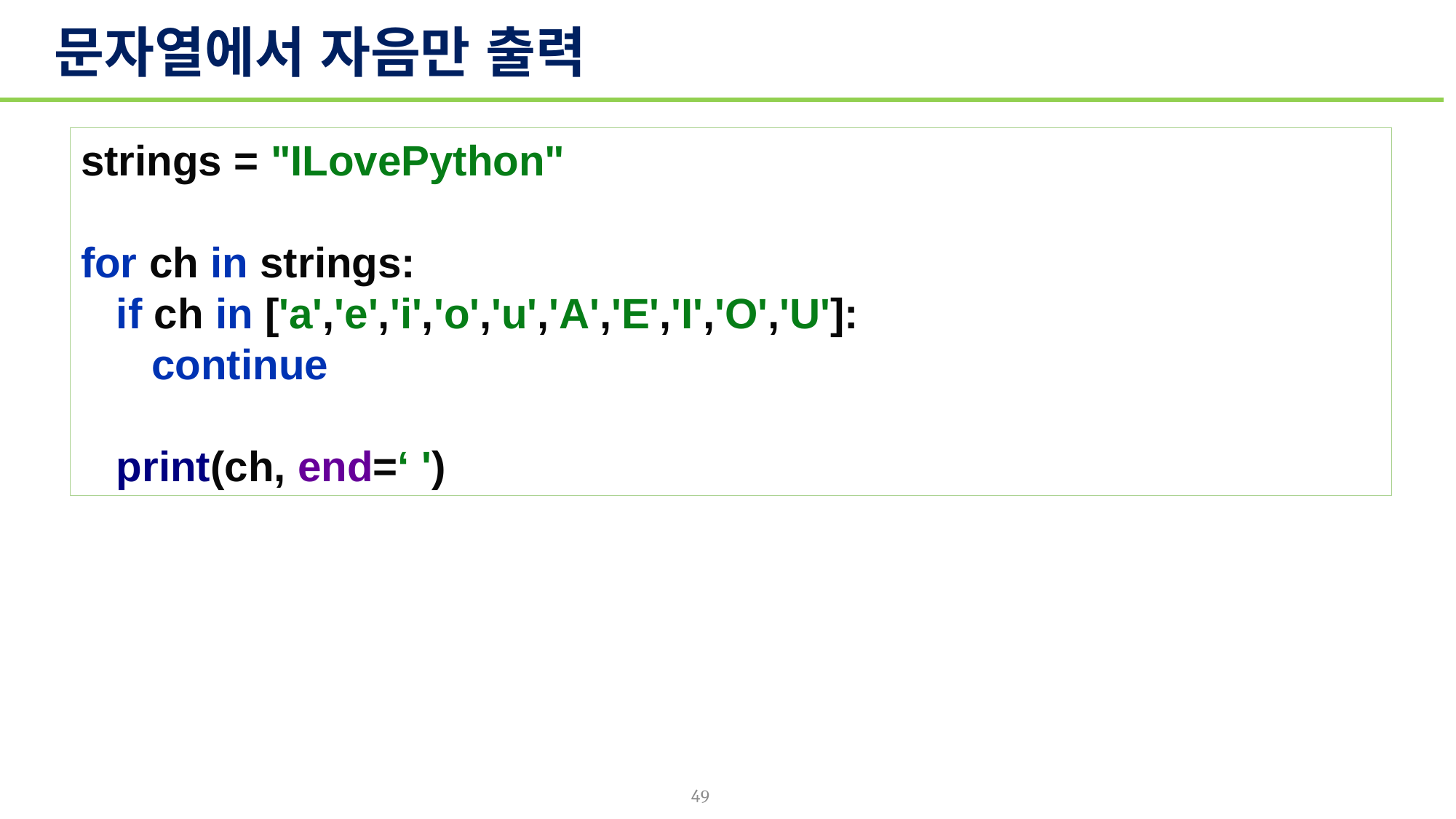

# 문자열에서 자음만 출력
strings = "ILovePython"
for ch in strings:
   if ch in ['a','e','i','o','u','A','E','I','O','U']:
      continue
   print(ch, end=‘ ')
49